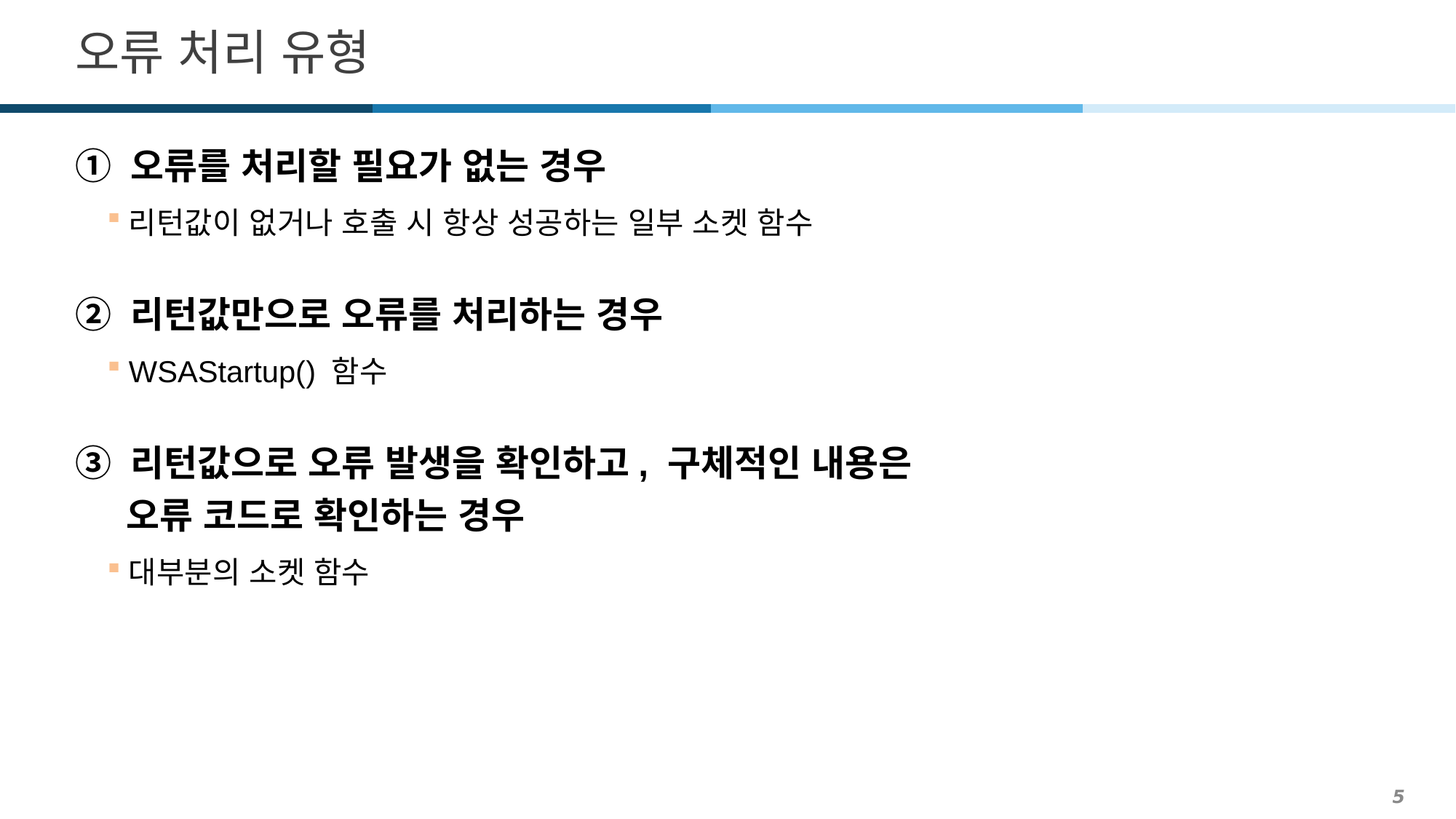

# 오류 처리 유형
① 오류를 처리할 필요가 없는 경우
리턴값이 없거나 호출 시 항상 성공하는 일부 소켓 함수

② 리턴값만으로 오류를 처리하는 경우
WSAStartup() 함수

③ 리턴값으로 오류 발생을 확인하고, 구체적인 내용은
 오류 코드로 확인하는 경우
대부분의 소켓 함수